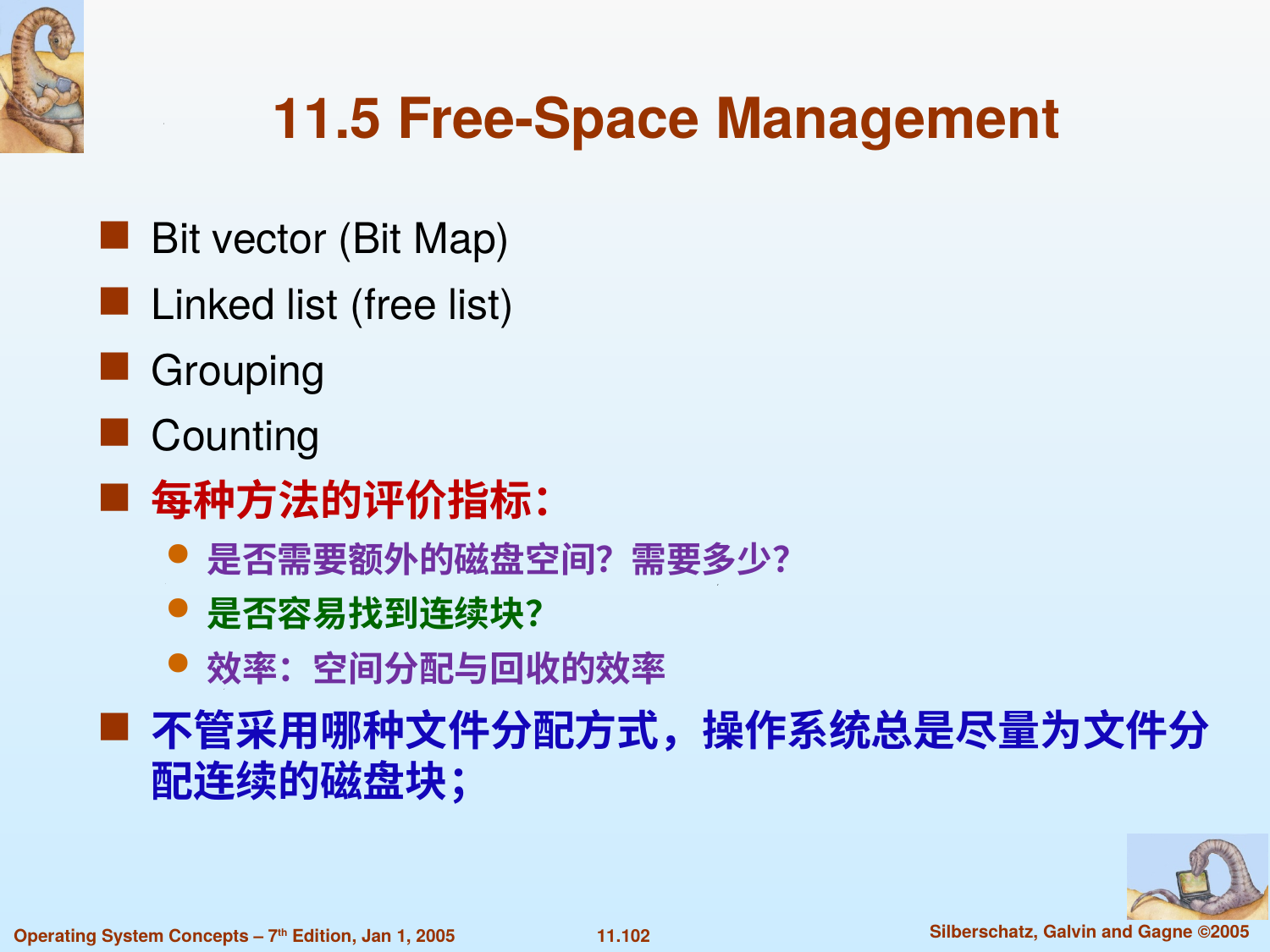

11.5 Free-Space Management
Bit vector (Bit Map)
Linked list (free list)
Grouping
Counting
每种方法的评价指标：
是否需要额外的磁盘空间？需要多少？
是否容易找到连续块？
效率：空间分配与回收的效率
不管采用哪种文件分配方式，操作系统总是尽量为文件分配连续的磁盘块；